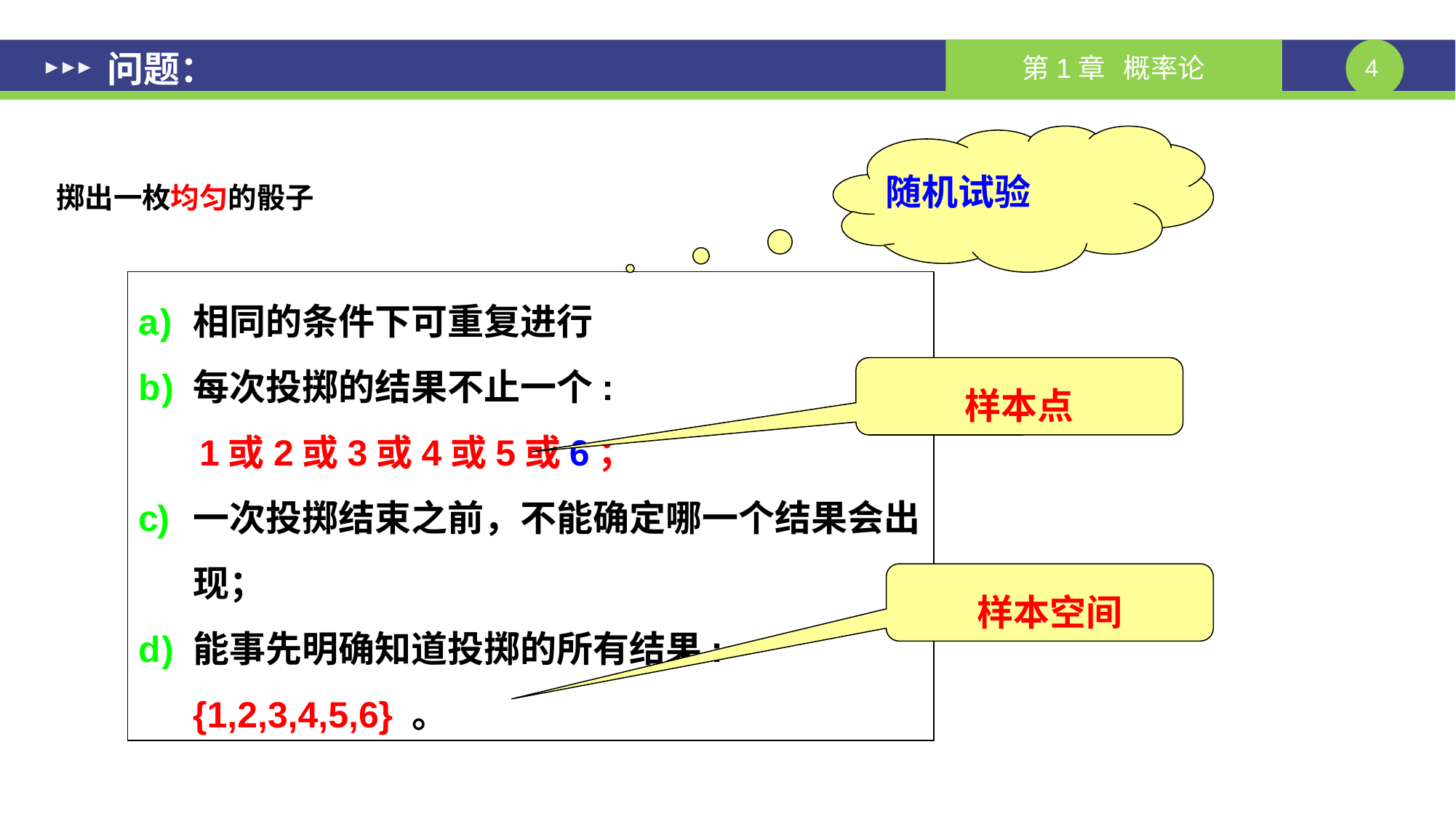

# 问题：
随机试验

     掷出一枚均匀的骰子
相同的条件下可重复进行
每次投掷的结果不止一个:
      1或2或3或4或5或6；
一次投掷结束之前，不能确定哪一个结果会出现；
能事先明确知道投掷的所有结果:{1,2,3,4,5,6} 。
样本点
样本空间